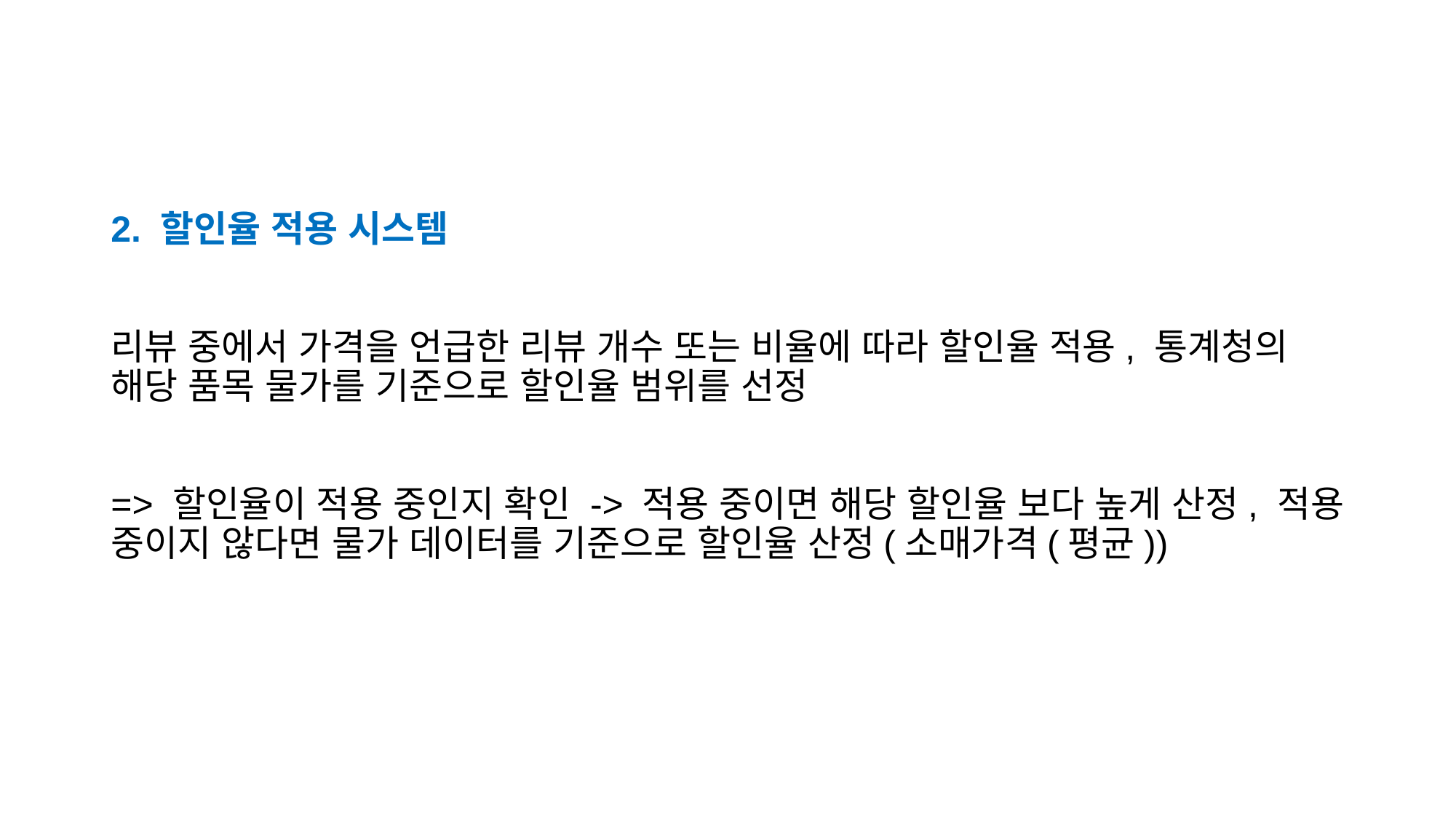

# 2. 할인율 적용 시스템 리뷰 중에서 가격을 언급한 리뷰 개수 또는 비율에 따라 할인율 적용, 통계청의 해당 품목 물가를 기준으로 할인율 범위를 선정 => 할인율이 적용 중인지 확인 -> 적용 중이면 해당 할인율 보다 높게 산정, 적용 중이지 않다면 물가 데이터를 기준으로 할인율 산정(소매가격(평균))